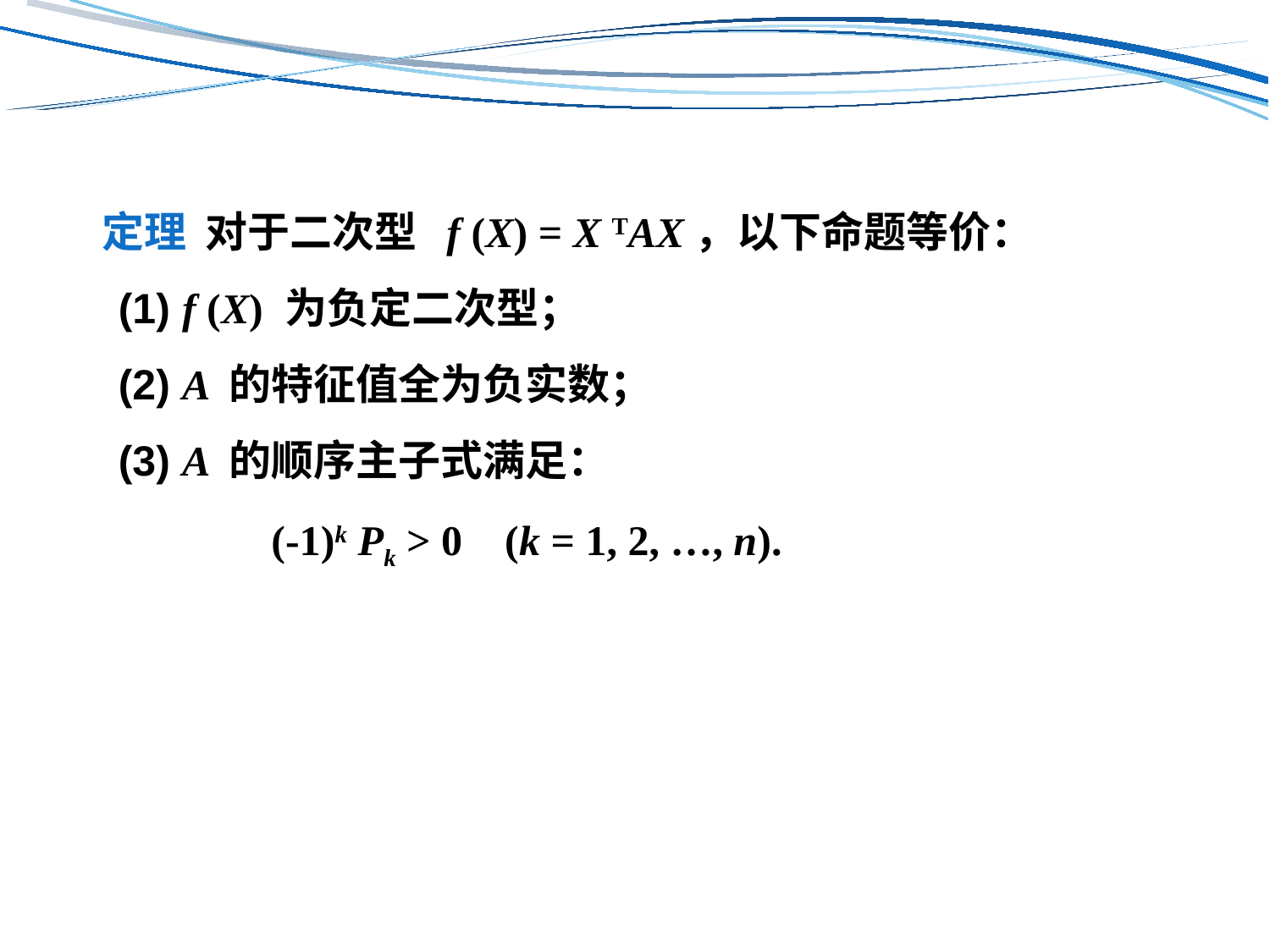

定理  对于二次型  f (X) = X TAX，以下命题等价：
(1) f (X) 为负定二次型；
(2) A 的特征值全为负实数；
(3) A 的顺序主子式满足：
               (-1)k Pk > 0    (k = 1, 2, …, n).